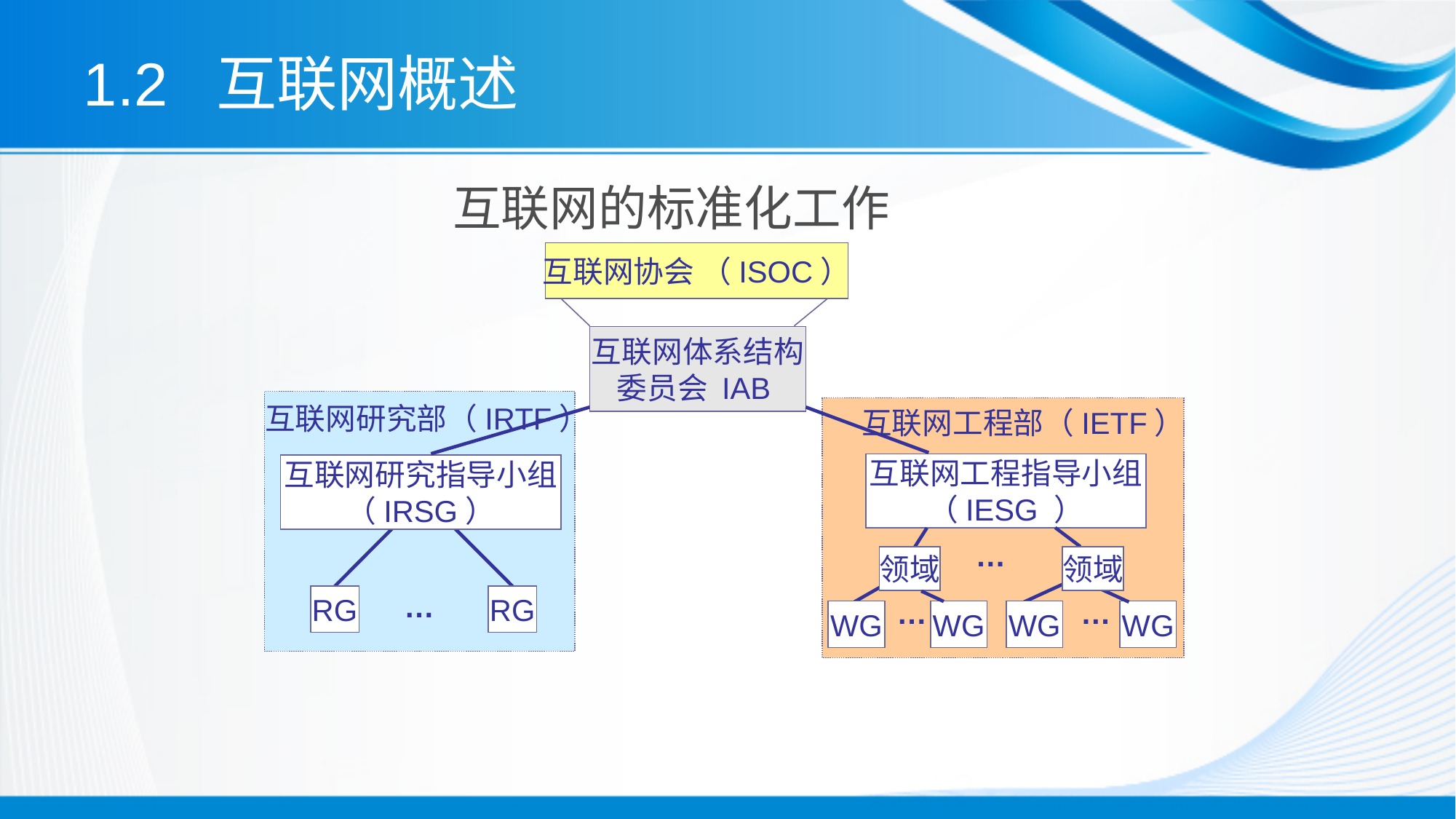

# 1.2  互联网概述
互联网的标准化工作
互联网协会 （ISOC）

互联网体系结构
委员会 IAB

互联网研究部（IRTF）

互联网研究指导小组
（IRSG）

…
RG
RG

互联网工程部（IETF）
互联网工程指导小组
（IESG ）

…
领域
领域

…
…
WG
WG
WG
WG